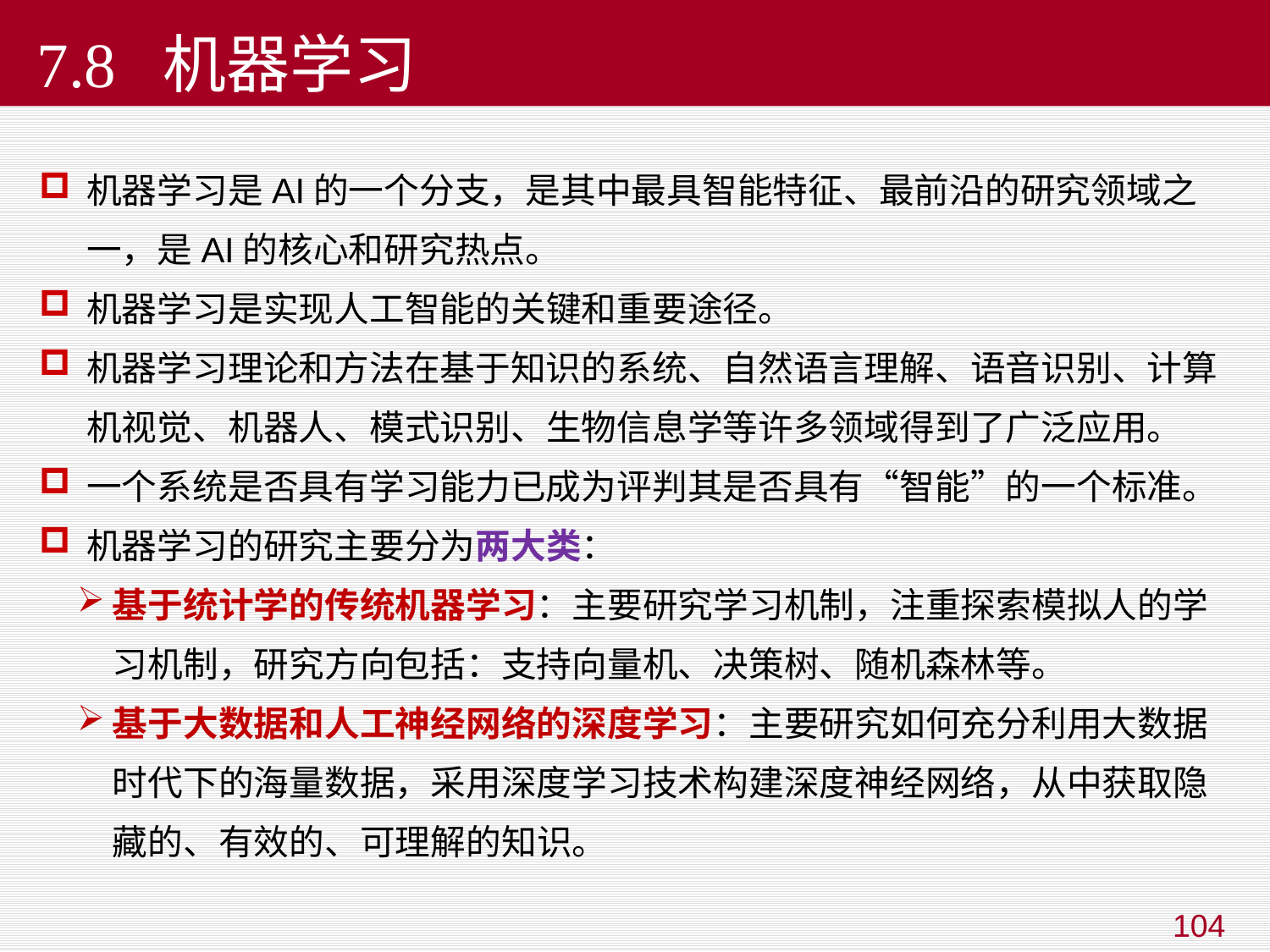

7.8  机器学习

机器学习是AI的一个分支，是其中最具智能特征、最前沿的研究领域之一，是AI的核心和研究热点。
机器学习是实现人工智能的关键和重要途径。
机器学习理论和方法在基于知识的系统、自然语言理解、语音识别、计算机视觉、机器人、模式识别、生物信息学等许多领域得到了广泛应用。
一个系统是否具有学习能力已成为评判其是否具有“智能”的一个标准。
机器学习的研究主要分为两大类：
基于统计学的传统机器学习：主要研究学习机制，注重探索模拟人的学习机制，研究方向包括：支持向量机、决策树、随机森林等。
基于大数据和人工神经网络的深度学习：主要研究如何充分利用大数据时代下的海量数据，采用深度学习技术构建深度神经网络，从中获取隐藏的、有效的、可理解的知识。
104